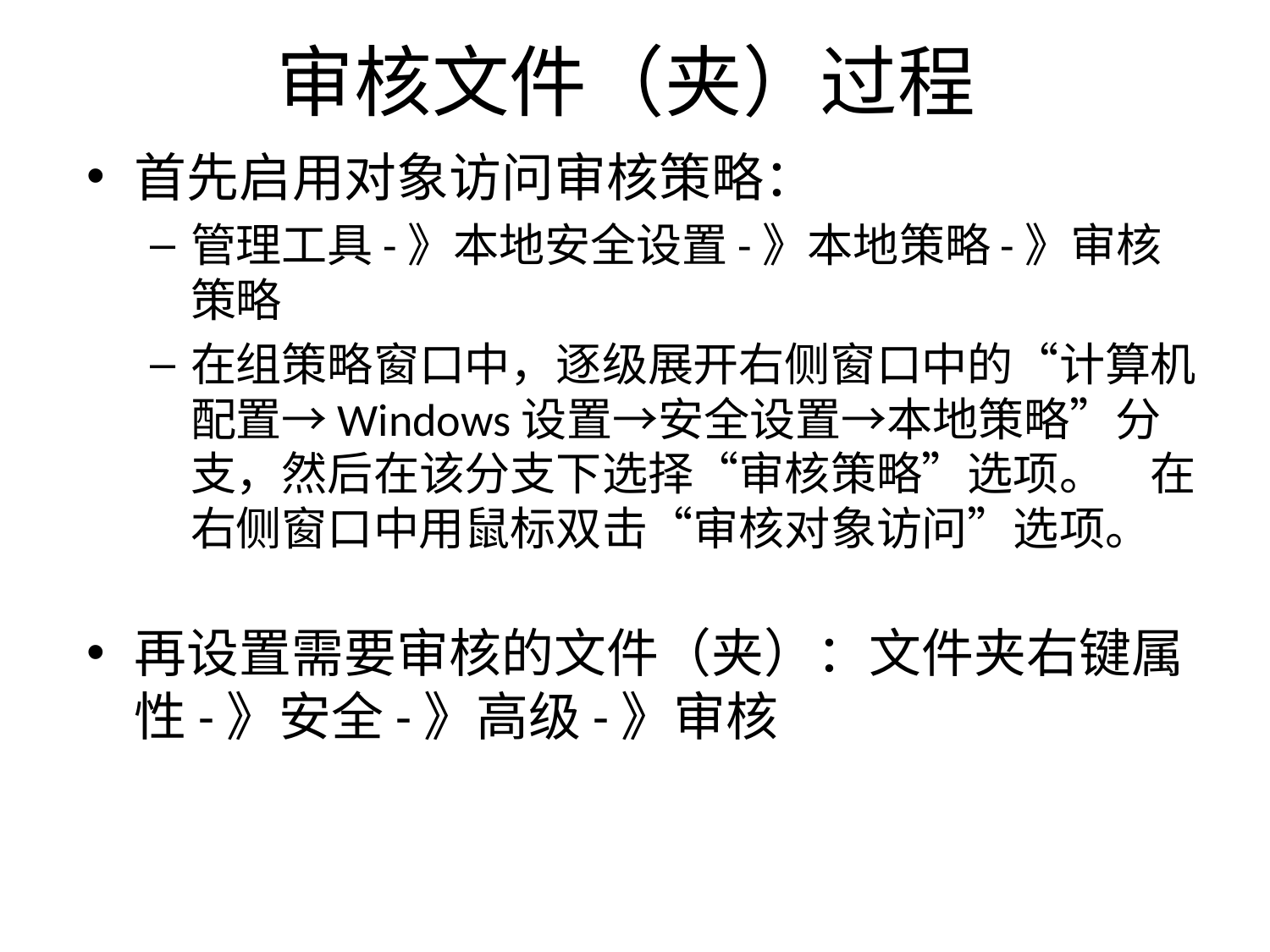

审核文件（夹）过程
首先启用对象访问审核策略：
管理工具-》本地安全设置-》本地策略-》审核策略
在组策略窗口中，逐级展开右侧窗口中的“计算机配置→Windows设置→安全设置→本地策略”分支，然后在该分支下选择“审核策略”选项。　在右侧窗口中用鼠标双击“审核对象访问”选项。
再设置需要审核的文件（夹）：文件夹右键属性-》安全-》高级-》审核